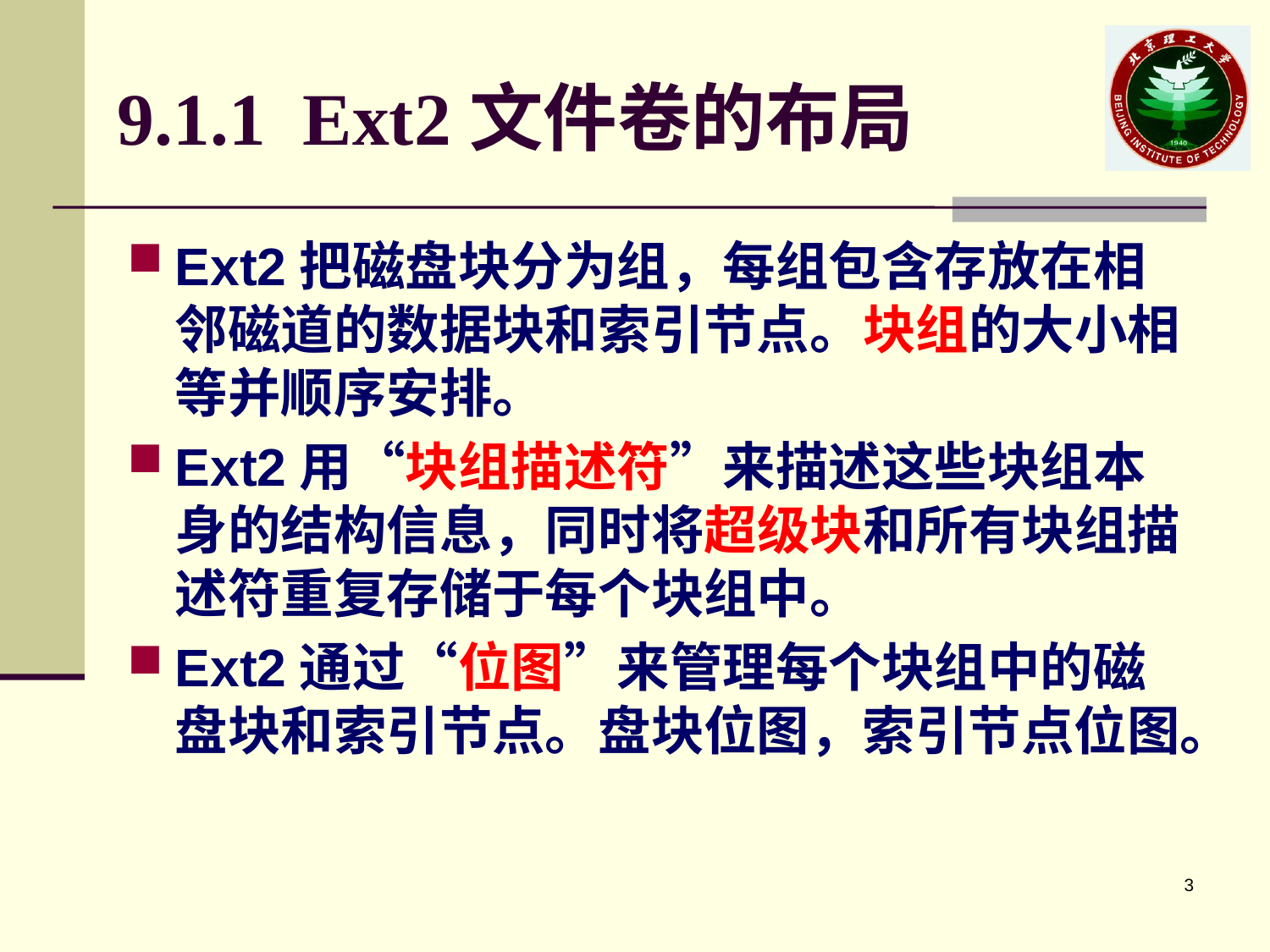

# 9.1.1  Ext2文件卷的布局
Ext2把磁盘块分为组，每组包含存放在相邻磁道的数据块和索引节点。块组的大小相等并顺序安排。
Ext2用“块组描述符”来描述这些块组本身的结构信息，同时将超级块和所有块组描述符重复存储于每个块组中。
Ext2通过“位图”来管理每个块组中的磁盘块和索引节点。盘块位图，索引节点位图。
3